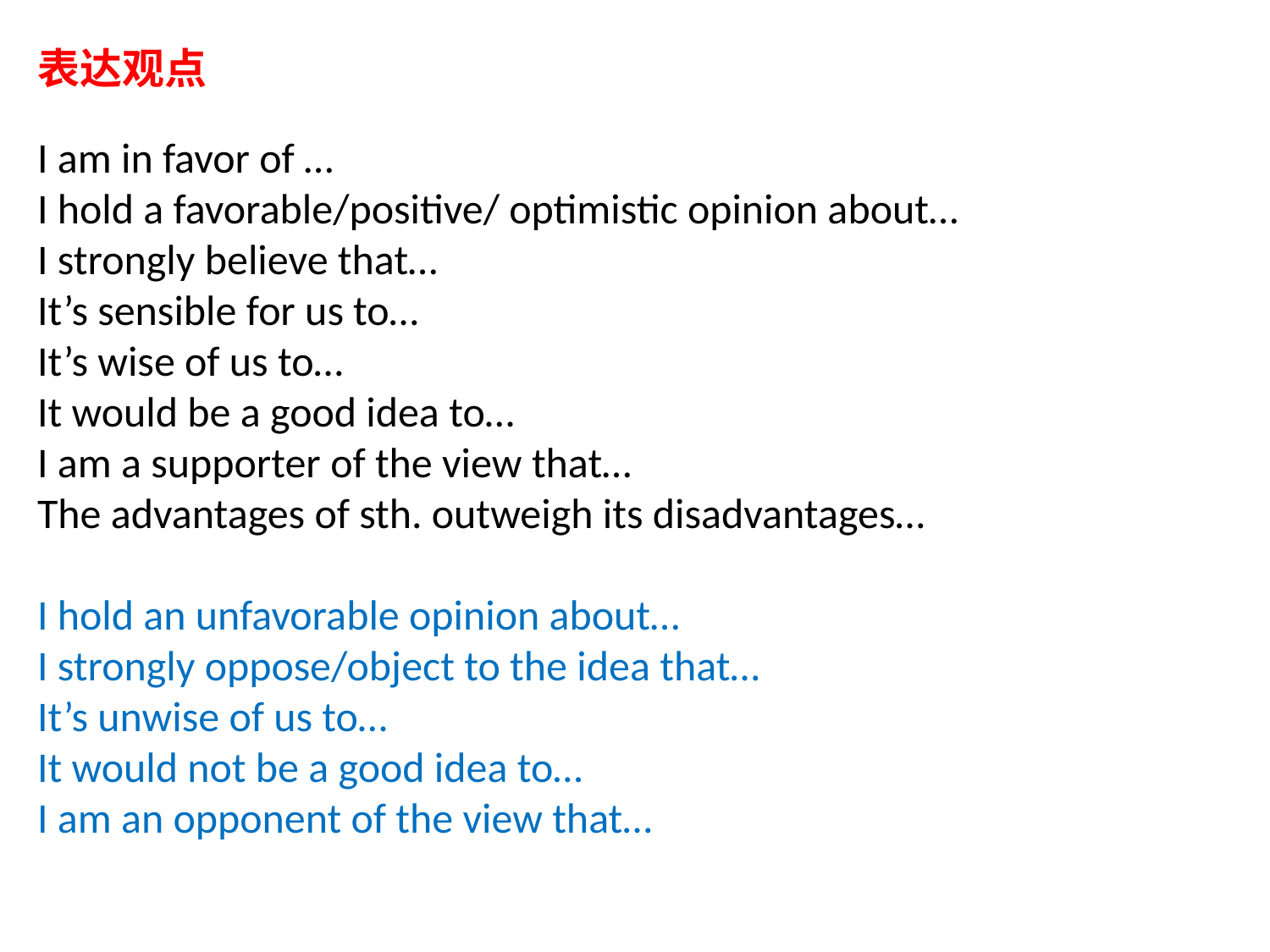

表达观点

I am in favor of …
I hold a favorable/positive/ optimistic opinion about…
I strongly believe that…
It’s sensible for us to…
It’s wise of us to…
It would be a good idea to…
I am a supporter of the view that…
The advantages of sth. outweigh its disadvantages…

I hold an unfavorable opinion about…
I strongly oppose/object to the idea that…
It’s unwise of us to…
It would not be a good idea to…
I am an opponent of the view that…